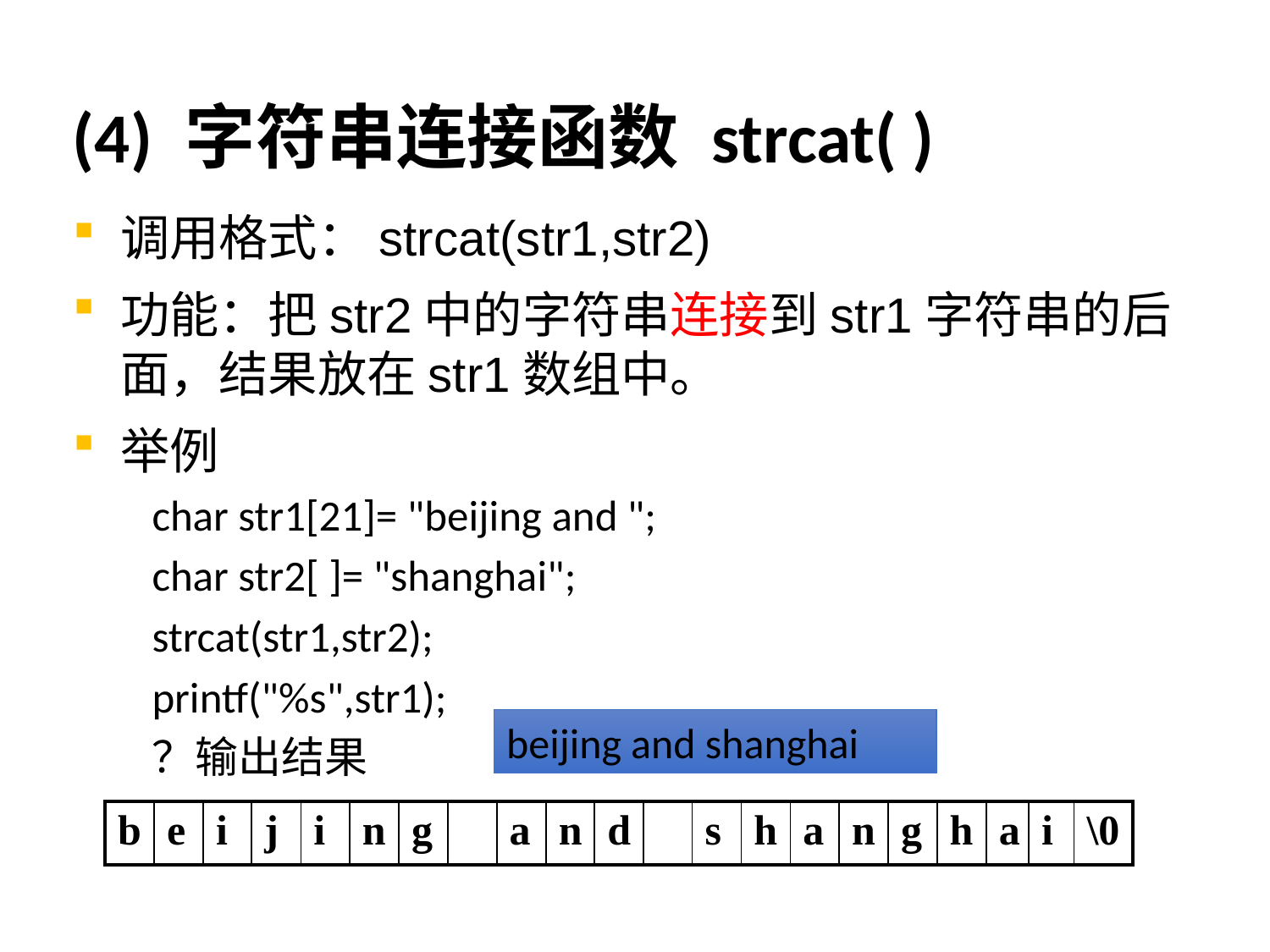

# (4) 字符串连接函数 strcat( )
调用格式：strcat(str1,str2)
功能：把str2中的字符串连接到str1字符串的后面，结果放在str1数组中。
举例
char str1[21]= "beijing and ";
char str2[ ]= "shanghai";
strcat(str1,str2);
printf("%s",str1);
？输出结果
beijing and shanghai
| b | e | i | j | i | n | g |  | a | n | d |  | s | h | a | n | g | h | a | i | \0 |
| --- | --- | --- | --- | --- | --- | --- | --- | --- | --- | --- | --- | --- | --- | --- | --- | --- | --- | --- | --- | --- |